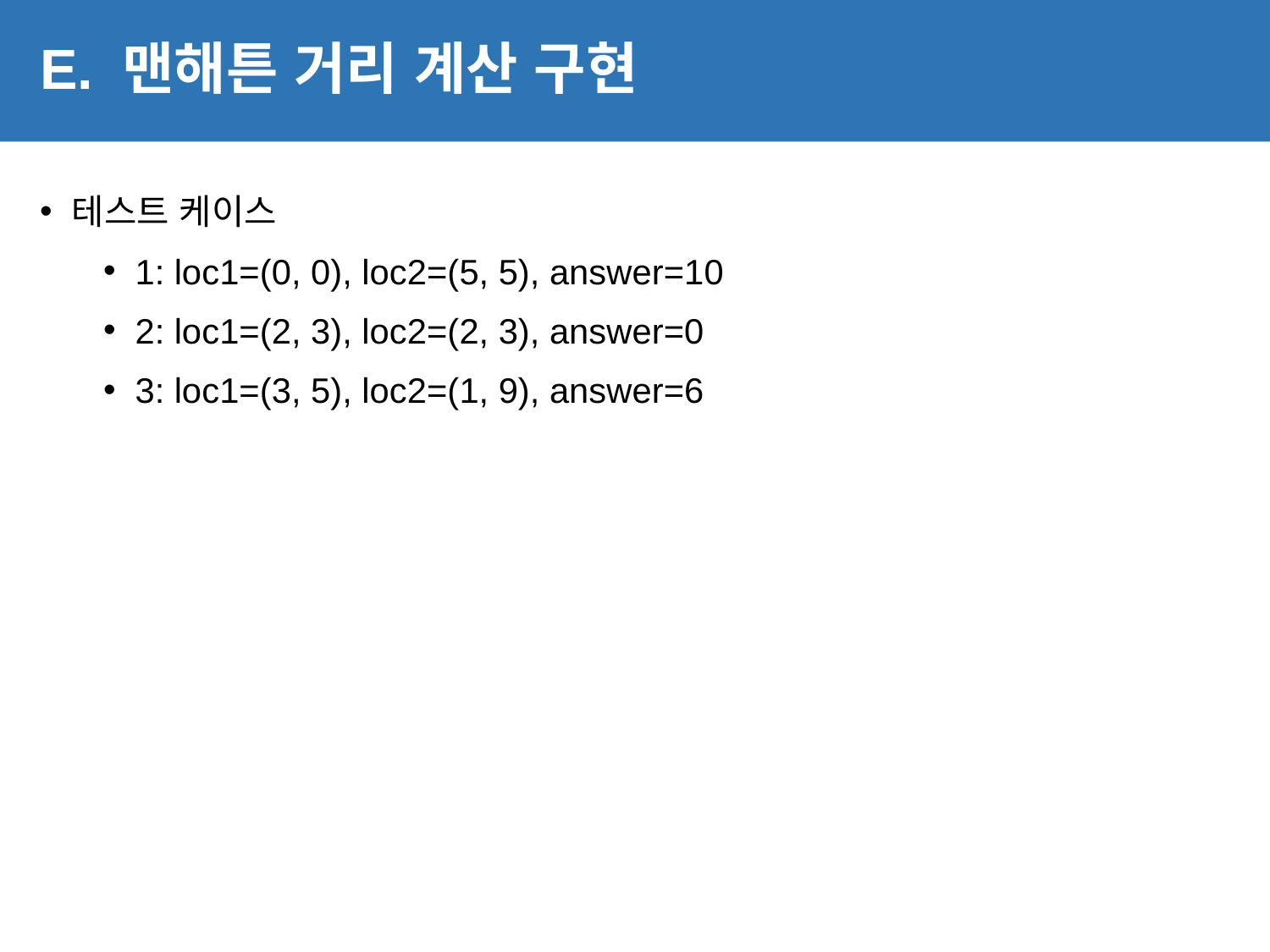

# E. 맨해튼 거리 계산 구현
27
테스트 케이스
1: loc1=(0, 0), loc2=(5, 5), answer=10
2: loc1=(2, 3), loc2=(2, 3), answer=0
3: loc1=(3, 5), loc2=(1, 9), answer=6